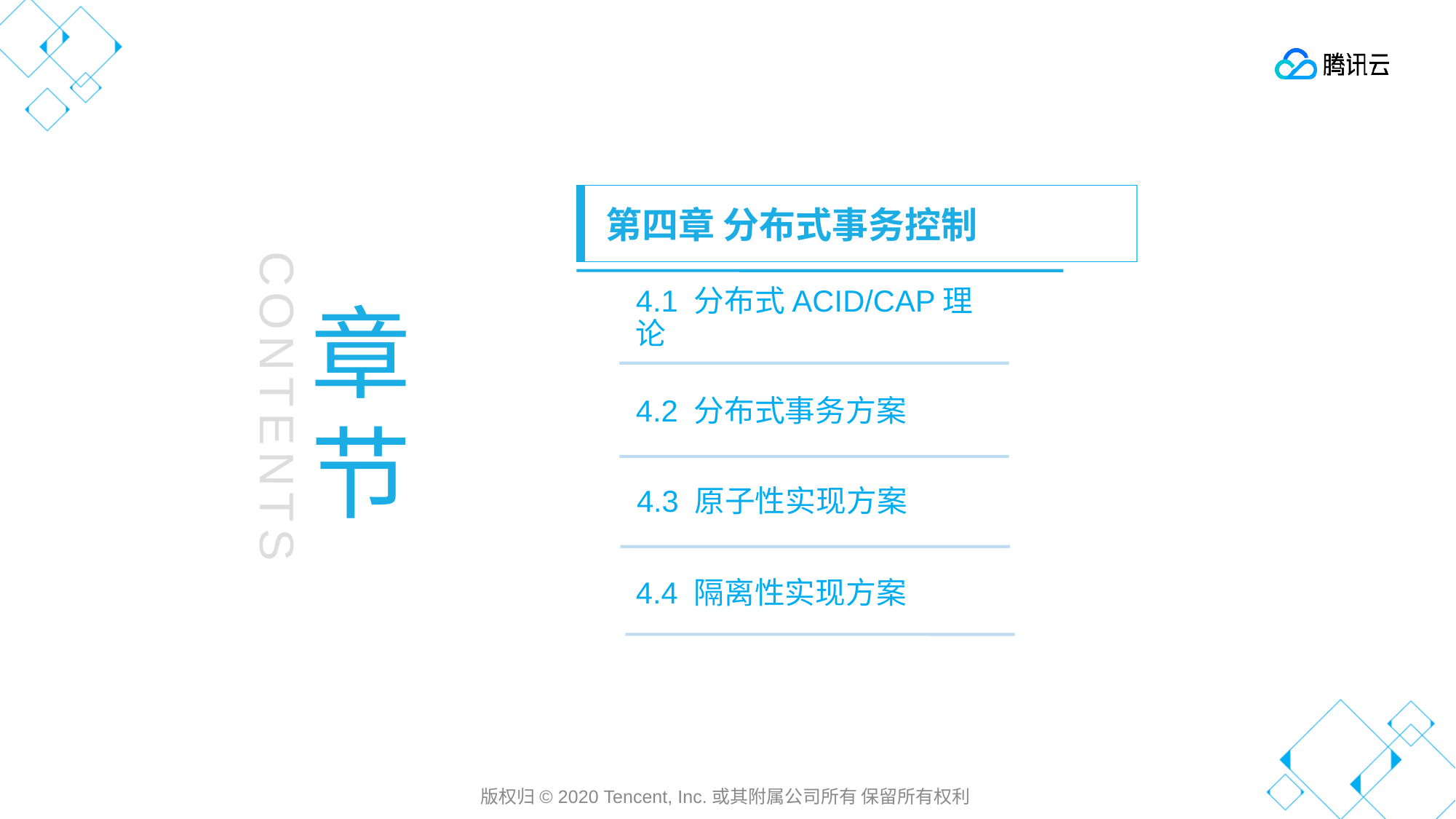

第四章 分布式事务控制
章节

第一章 云计算发展历史
4.1 分布式ACID/CAP理论

4.2 分布式事务方案
CONTENTS

4.3 原子性实现方案

4.4 隔离性实现方案

版权归© 2020 Tencent, Inc.或其附属公司所有 保留所有权利